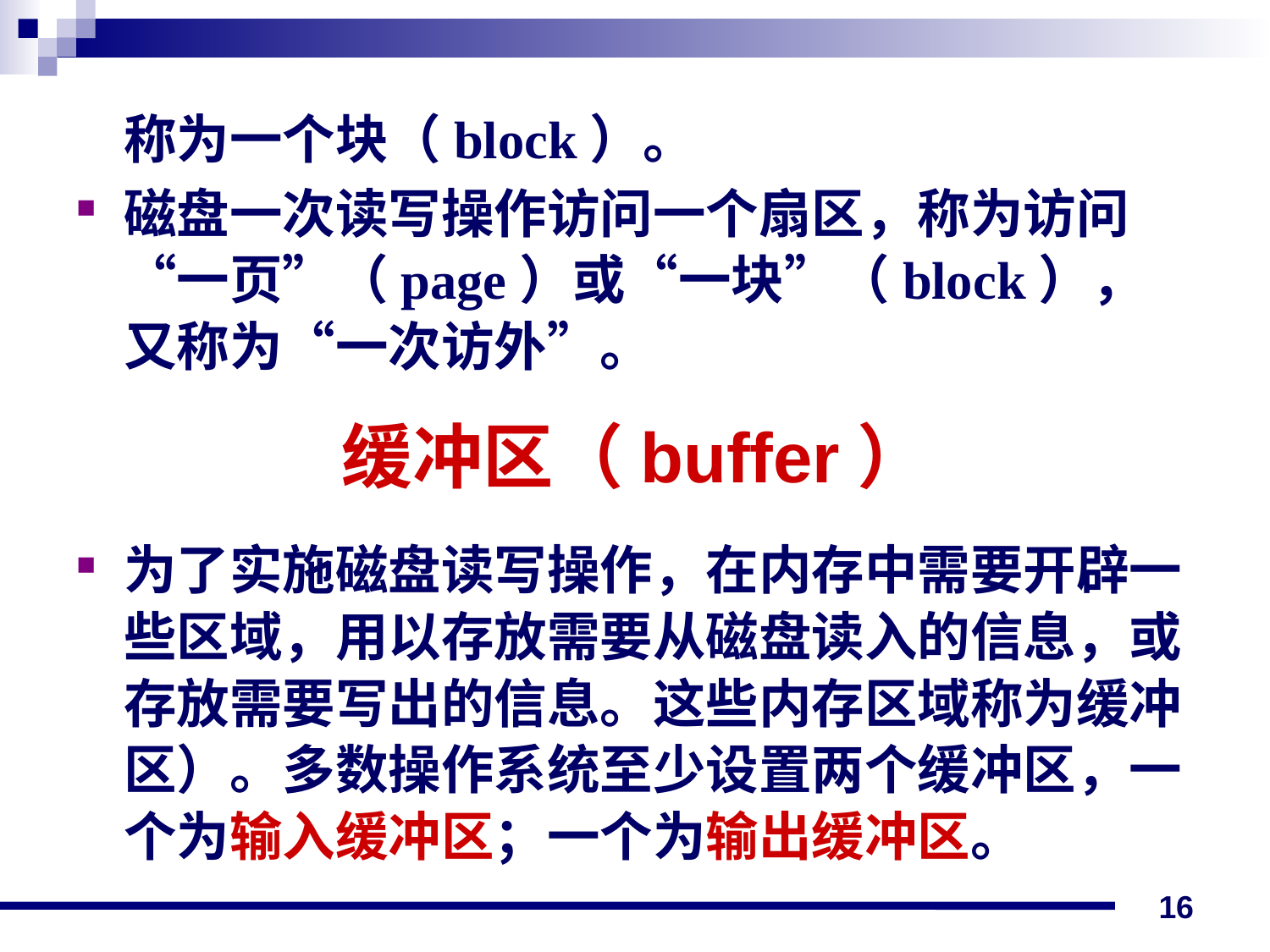

称为一个块（block）。
磁盘一次读写操作访问一个扇区，称为访问“一页”（page）或“一块”（block），又称为“一次访外”。

为了实施磁盘读写操作，在内存中需要开辟一些区域，用以存放需要从磁盘读入的信息，或存放需要写出的信息。这些内存区域称为缓冲区）。多数操作系统至少设置两个缓冲区，一个为输入缓冲区；一个为输出缓冲区。
# 缓冲区（buffer）
16